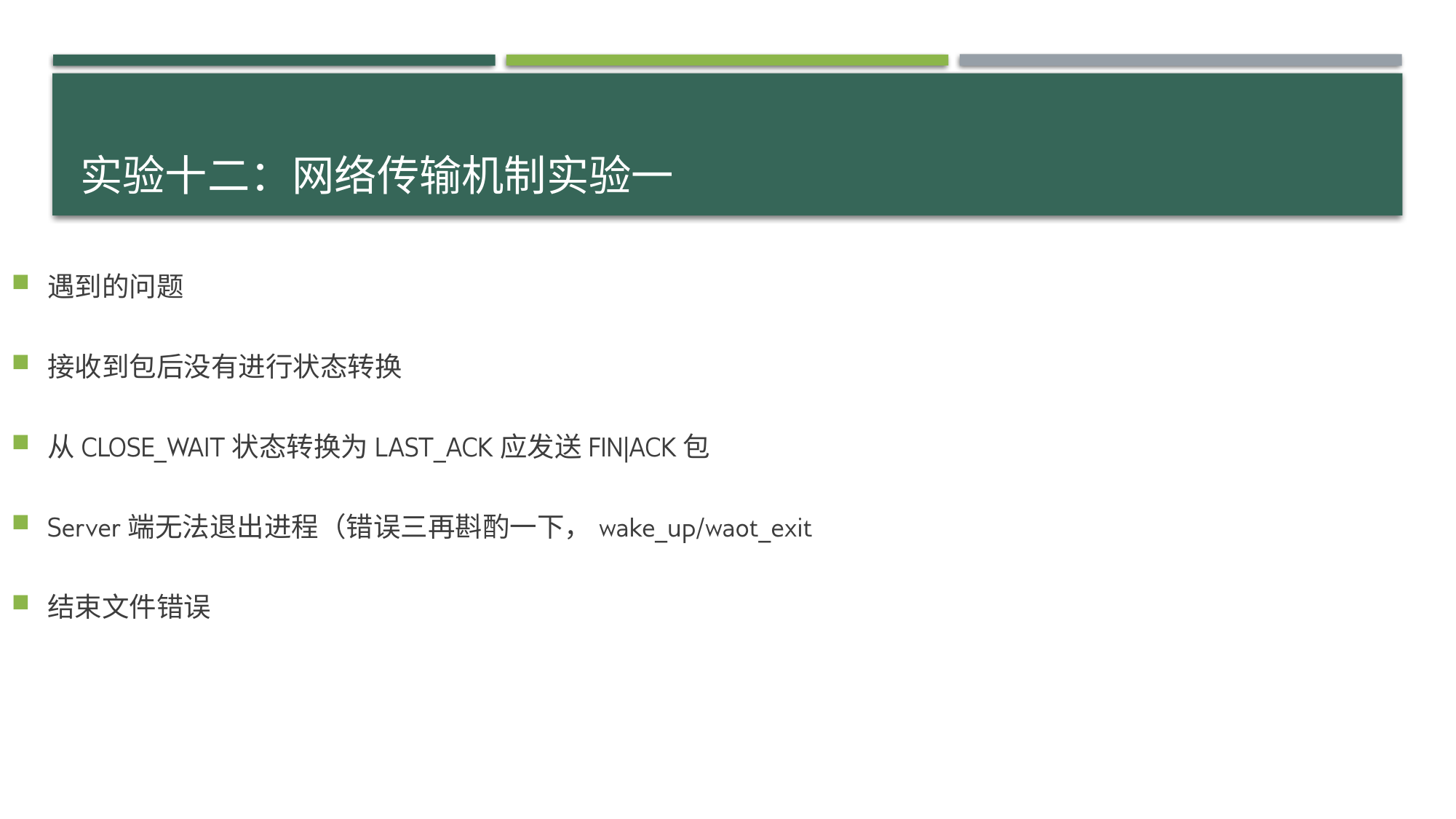

# 实验十二：网络传输机制实验一
遇到的问题
接收到包后没有进行状态转换
从CLOSE_WAIT状态转换为LAST_ACK应发送FIN|ACK包
Server端无法退出进程（错误三再斟酌一下，wake_up/waot_exit
结束文件错误